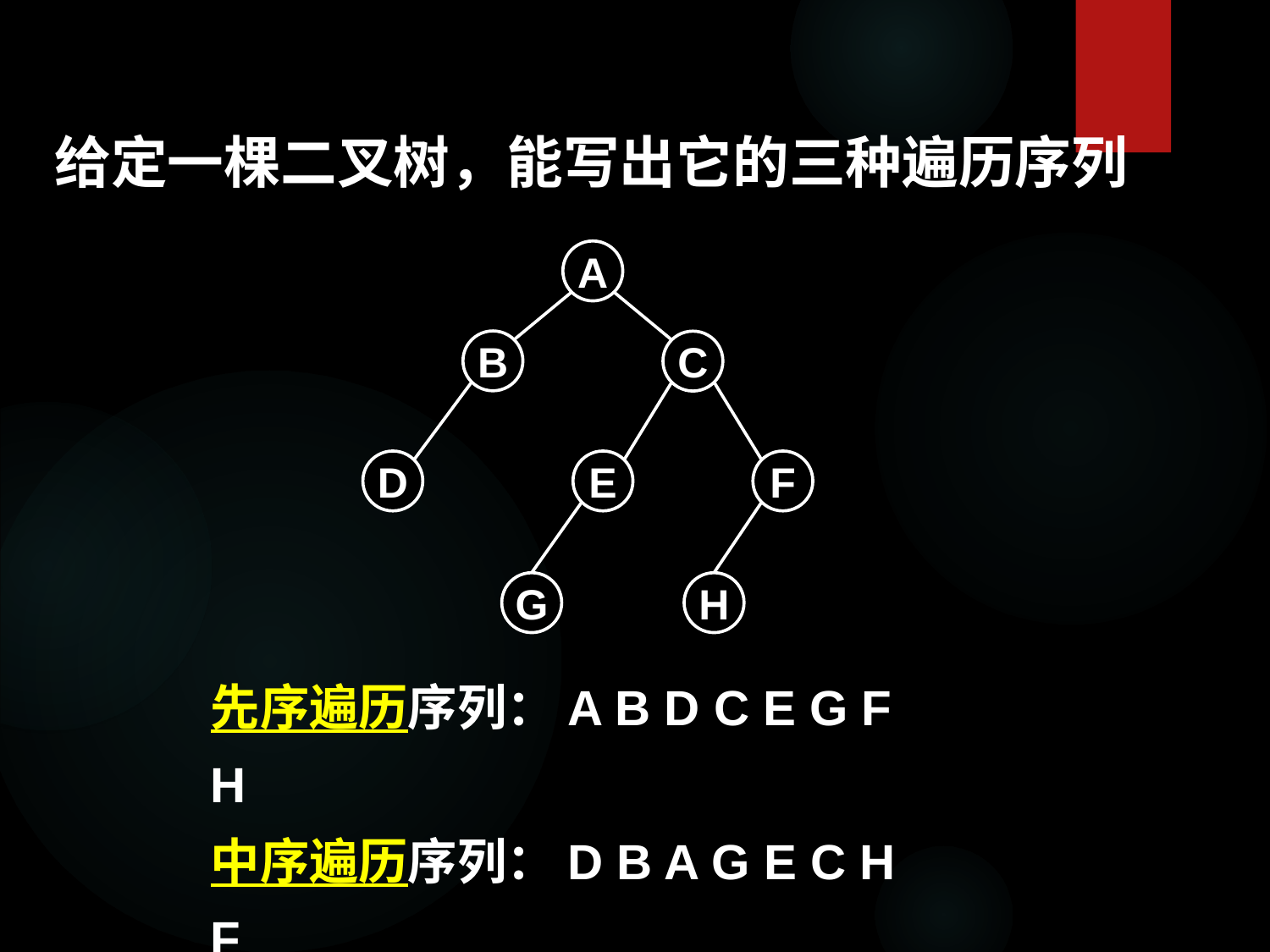

给定一棵二叉树，能写出它的三种遍历序列
A
B
C
D
E
F
G
H
先序遍历序列：A B D C E G F H
中序遍历序列：D B A G E C H F
后序遍历序列：D B G E H F C A